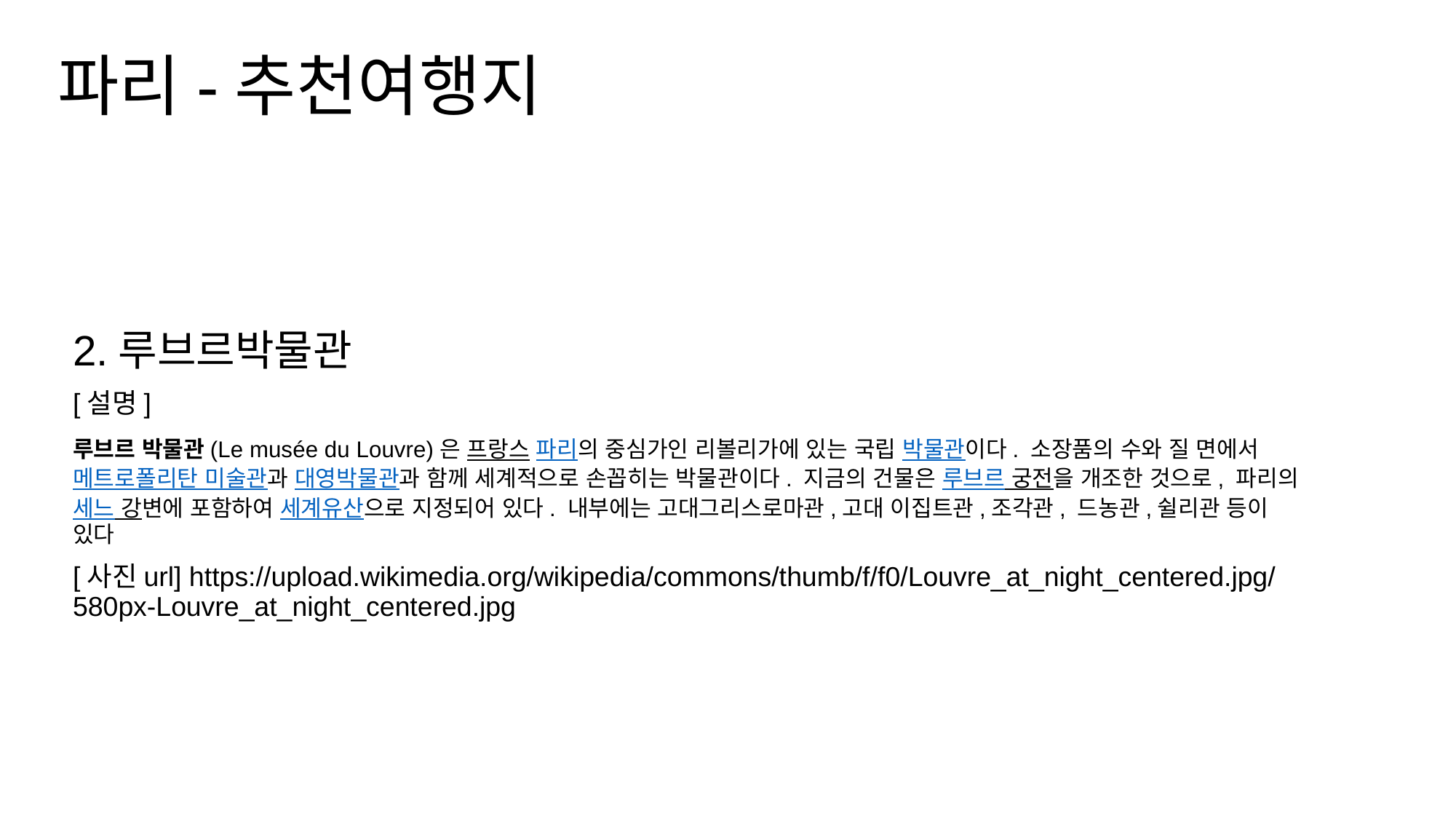

# 파리-추천여행지
2.루브르박물관
[설명]
루브르 박물관(Le musée du Louvre)은 프랑스 파리의 중심가인 리볼리가에 있는 국립 박물관이다. 소장품의 수와 질 면에서 메트로폴리탄 미술관과 대영박물관과 함께 세계적으로 손꼽히는 박물관이다. 지금의 건물은 루브르 궁전을 개조한 것으로, 파리의 세느 강변에 포함하여 세계유산으로 지정되어 있다. 내부에는 고대그리스로마관,고대 이집트관,조각관, 드농관,쉴리관 등이 있다
[사진url] https://upload.wikimedia.org/wikipedia/commons/thumb/f/f0/Louvre_at_night_centered.jpg/580px-Louvre_at_night_centered.jpg